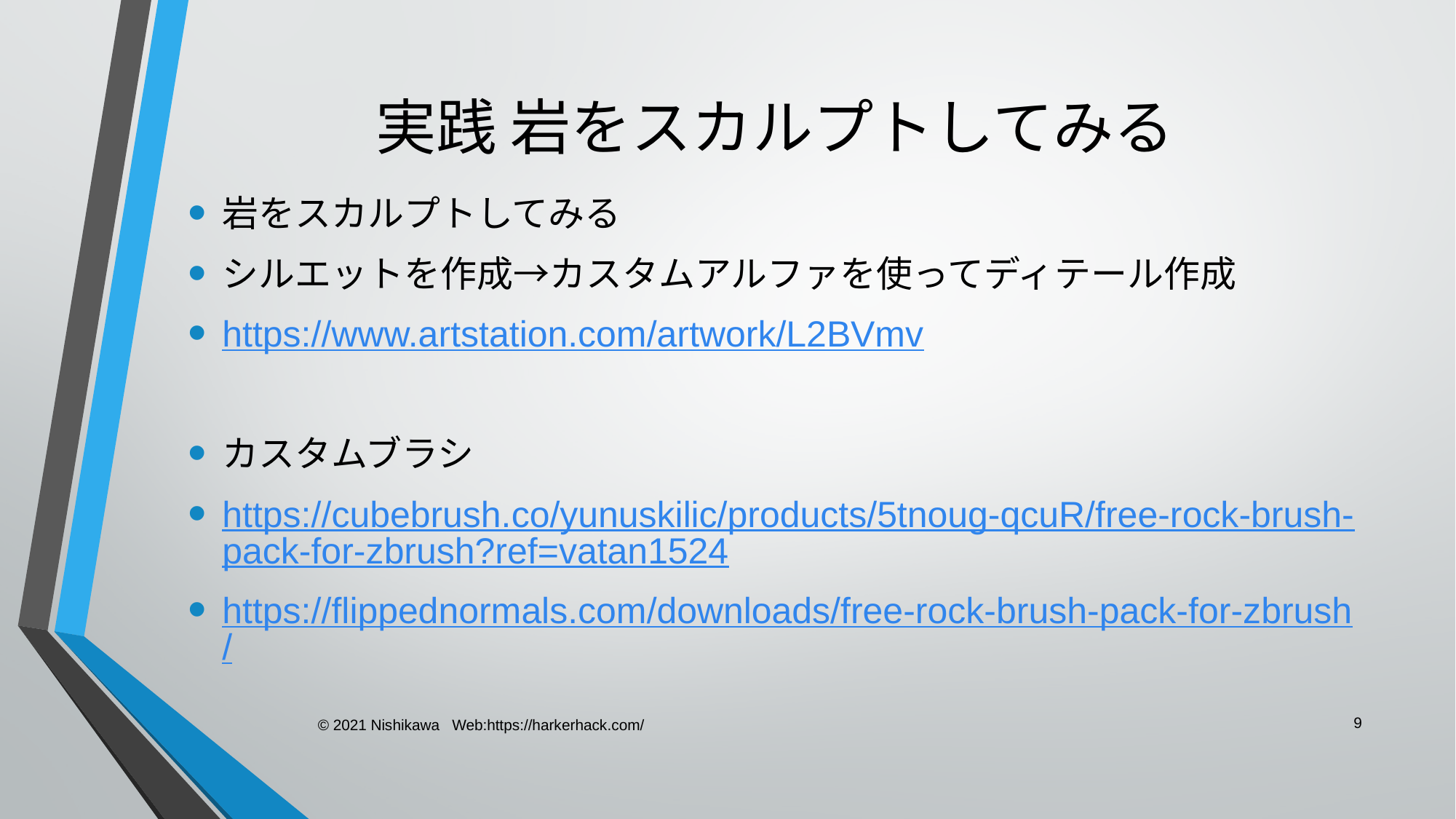

# 実践 岩をスカルプトしてみる
岩をスカルプトしてみる
シルエットを作成→カスタムアルファを使ってディテール作成
https://www.artstation.com/artwork/L2BVmv

カスタムブラシ
https://cubebrush.co/yunuskilic/products/5tnoug-qcuR/free-rock-brush-pack-for-zbrush?ref=vatan1524
https://flippednormals.com/downloads/free-rock-brush-pack-for-zbrush/

9
© 2021 Nishikawa   Web:https://harkerhack.com/